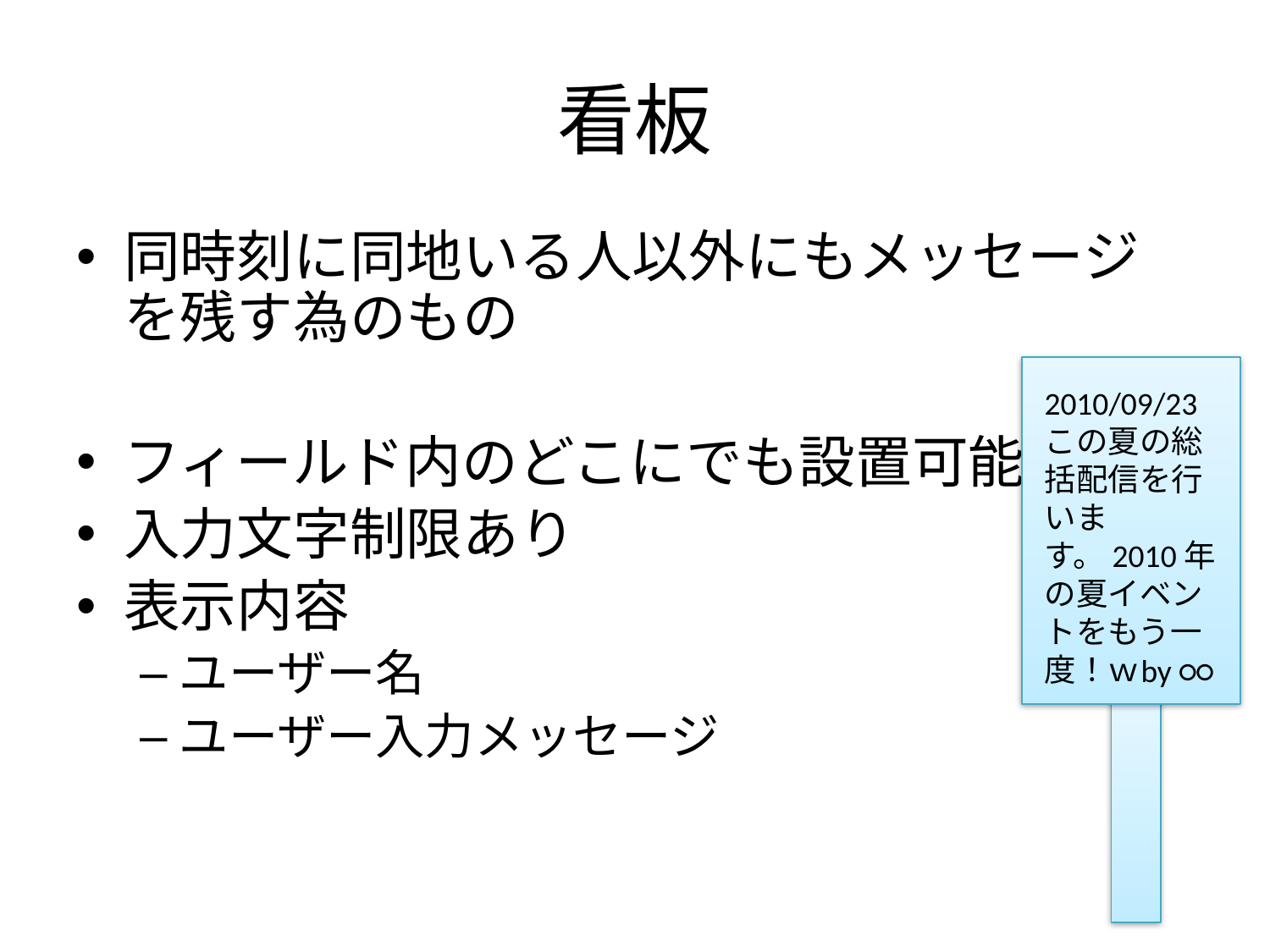

# 看板
同時刻に同地いる人以外にもメッセージを残す為のもの

フィールド内のどこにでも設置可能
入力文字制限あり
表示内容
ユーザー名
ユーザー入力メッセージ

2010/09/23
この夏の総括配信を行います。2010年の夏イベントをもう一度！ｗ
by ○○